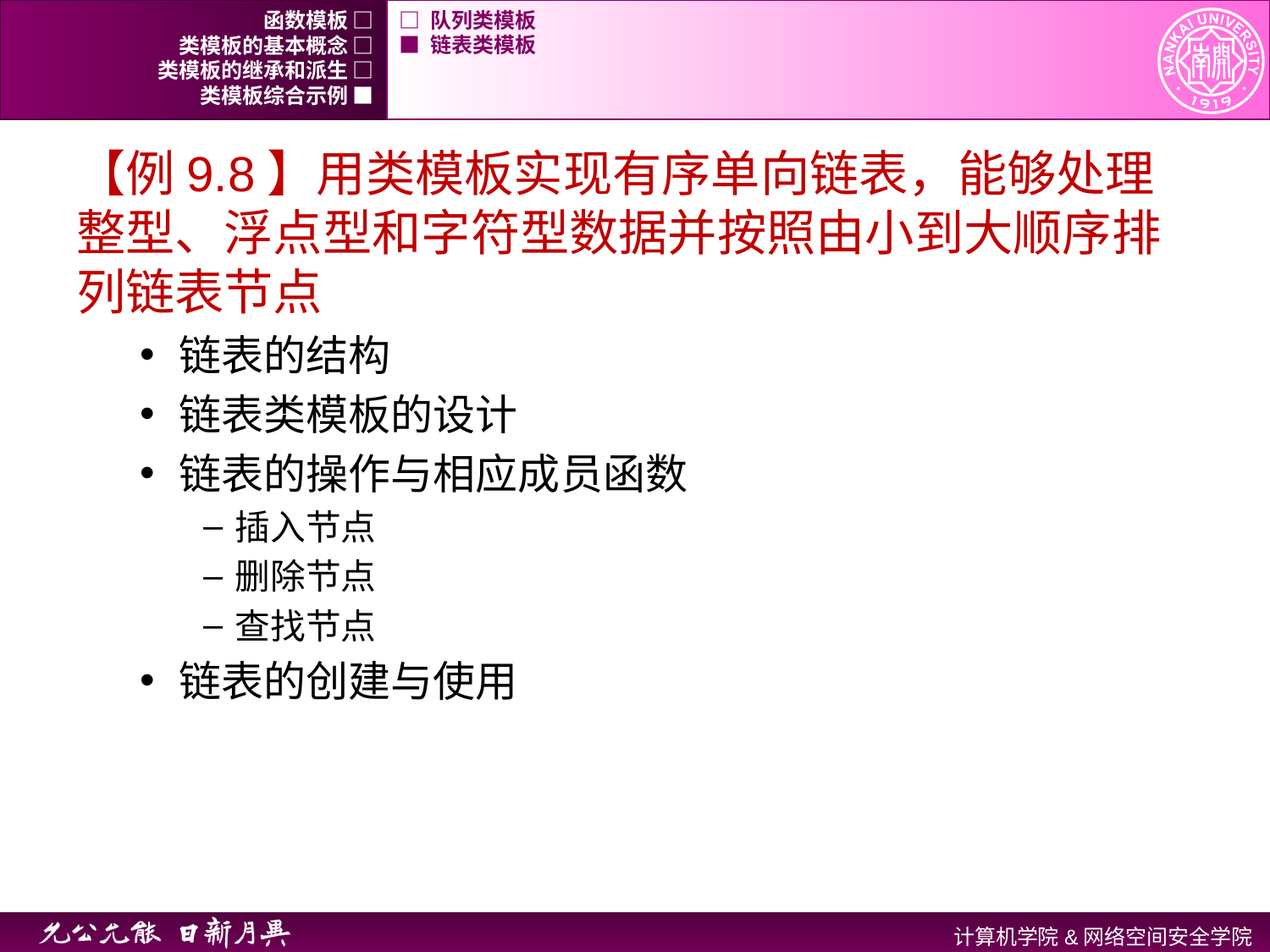

函数模板 □
□ 队列类模板
类模板的基本概念 □
■ 链表类模板
类模板的继承和派生 □

类模板综合示例 ■

【例9.8】用类模板实现有序单向链表，能够处理整型、浮点型和字符型数据并按照由小到大顺序排列链表节点
链表的结构
链表类模板的设计
链表的操作与相应成员函数
插入节点
删除节点
查找节点
链表的创建与使用